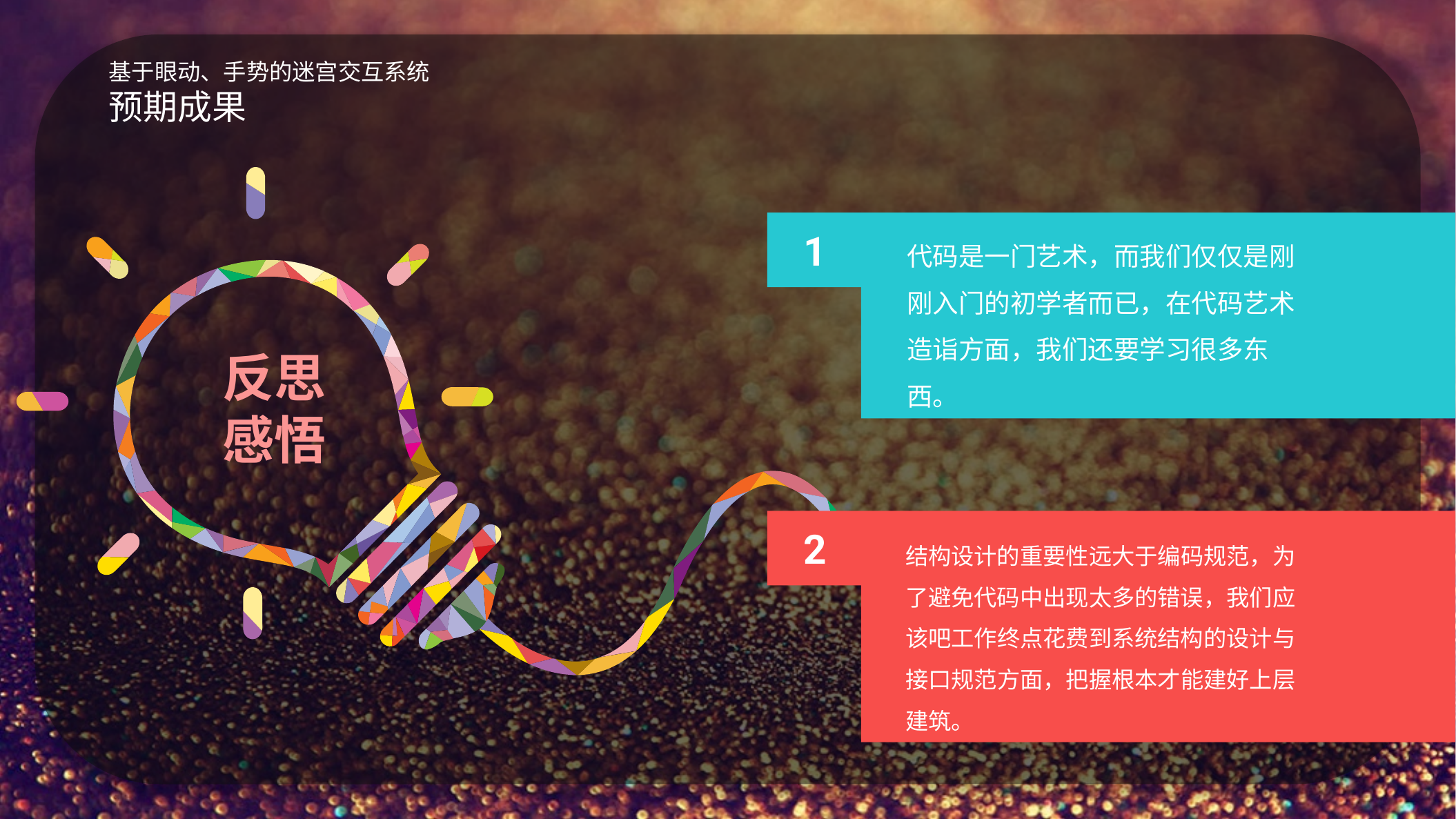

基于眼动、手势的迷宫交互系统
预期成果

1
代码是一门艺术，而我们仅仅是刚刚入门的初学者而已，在代码艺术造诣方面，我们还要学习很多东西。
反思感悟

2
结构设计的重要性远大于编码规范，为了避免代码中出现太多的错误，我们应该吧工作终点花费到系统结构的设计与接口规范方面，把握根本才能建好上层建筑。